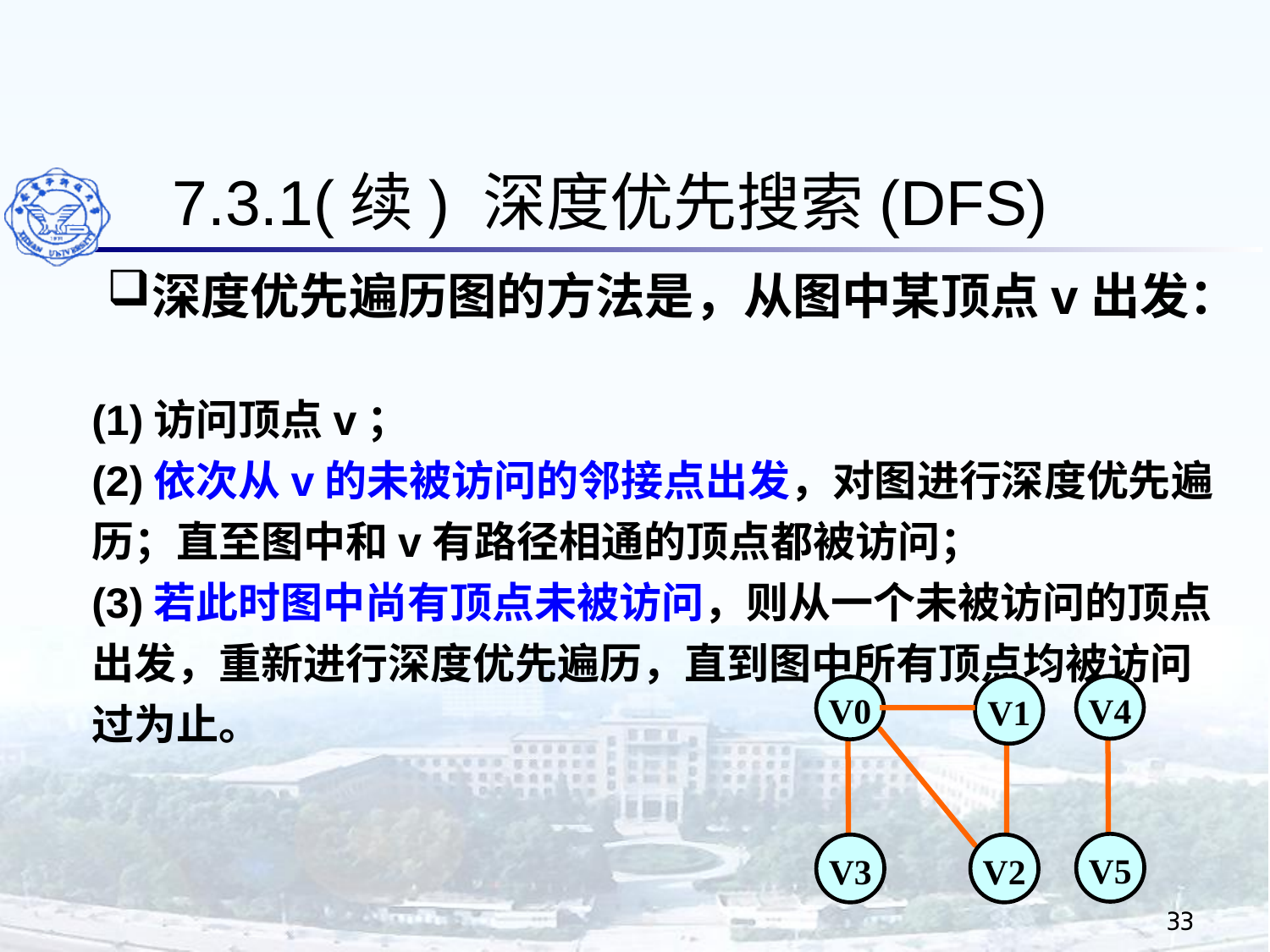

7.3.1(续) 深度优先搜索(DFS)
深度优先遍历图的方法是，从图中某顶点v出发：
(1)访问顶点v；
(2)依次从v的未被访问的邻接点出发，对图进行深度优先遍历；直至图中和v有路径相通的顶点都被访问；
(3)若此时图中尚有顶点未被访问，则从一个未被访问的顶点出发，重新进行深度优先遍历，直到图中所有顶点均被访问过为止。
V1
V4
V0

V5
V3
V2
33